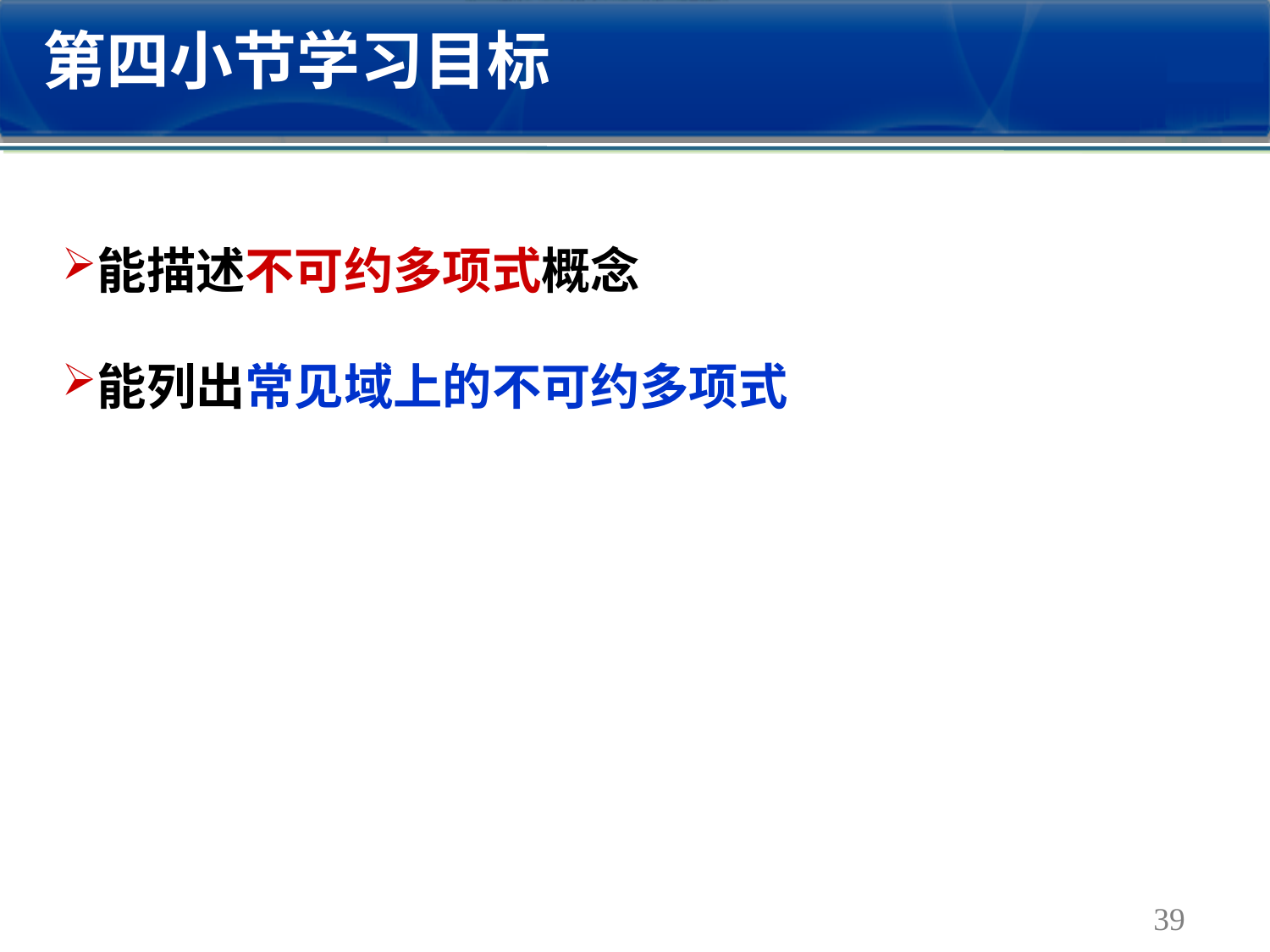

第四小节学习目标
能描述不可约多项式概念
能列出常见域上的不可约多项式
39